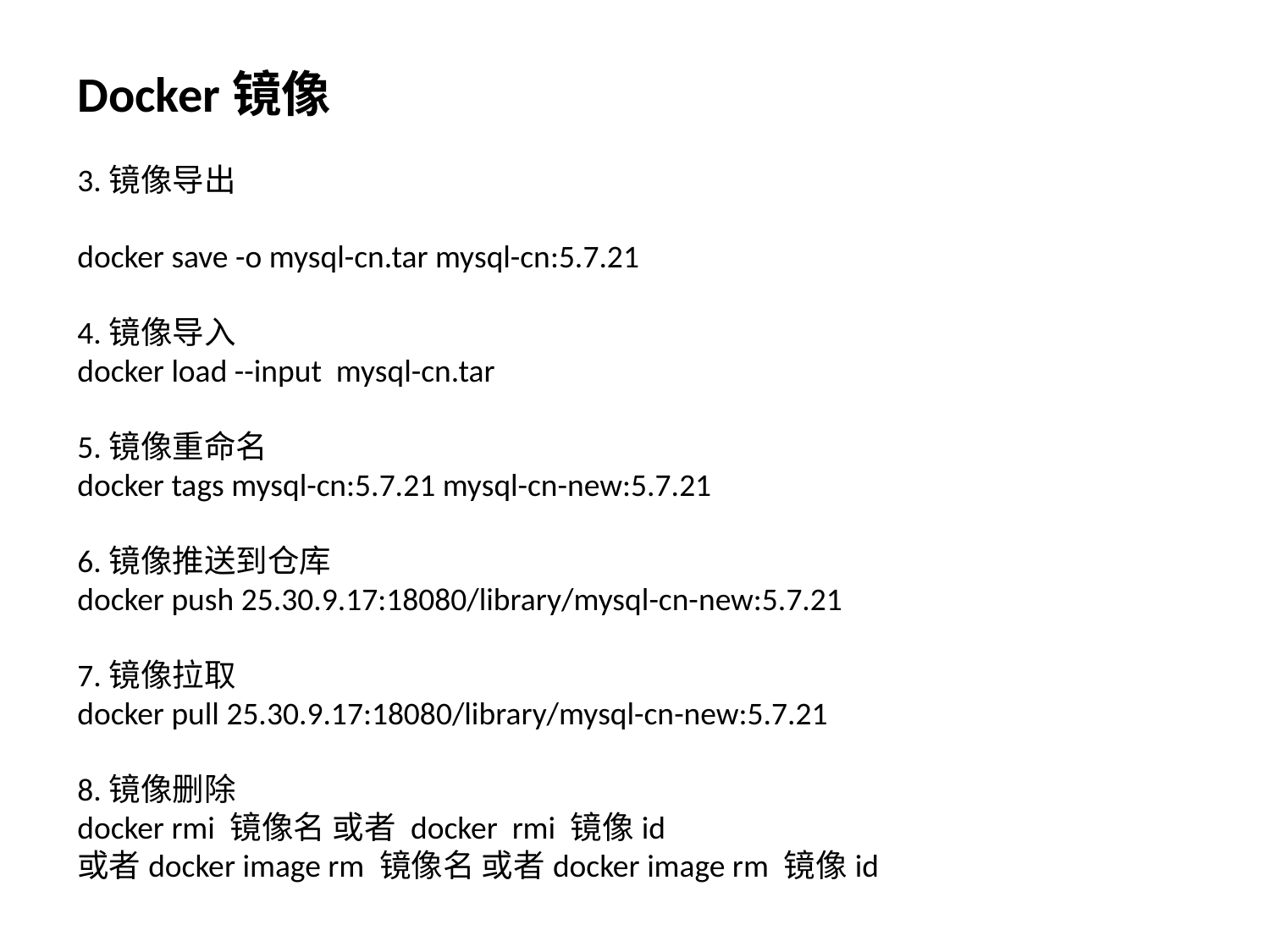

Docker镜像

3.镜像导出

docker save -o mysql-cn.tar mysql-cn:5.7.21

4.镜像导入
docker load --input  mysql-cn.tar

5.镜像重命名
docker tags mysql-cn:5.7.21 mysql-cn-new:5.7.21

6.镜像推送到仓库
docker push 25.30.9.17:18080/library/mysql-cn-new:5.7.21

7.镜像拉取
docker pull 25.30.9.17:18080/library/mysql-cn-new:5.7.21

8.镜像删除
docker rmi 镜像名 或者 docker  rmi 镜像id
或者docker image rm 镜像名 或者docker image rm 镜像id